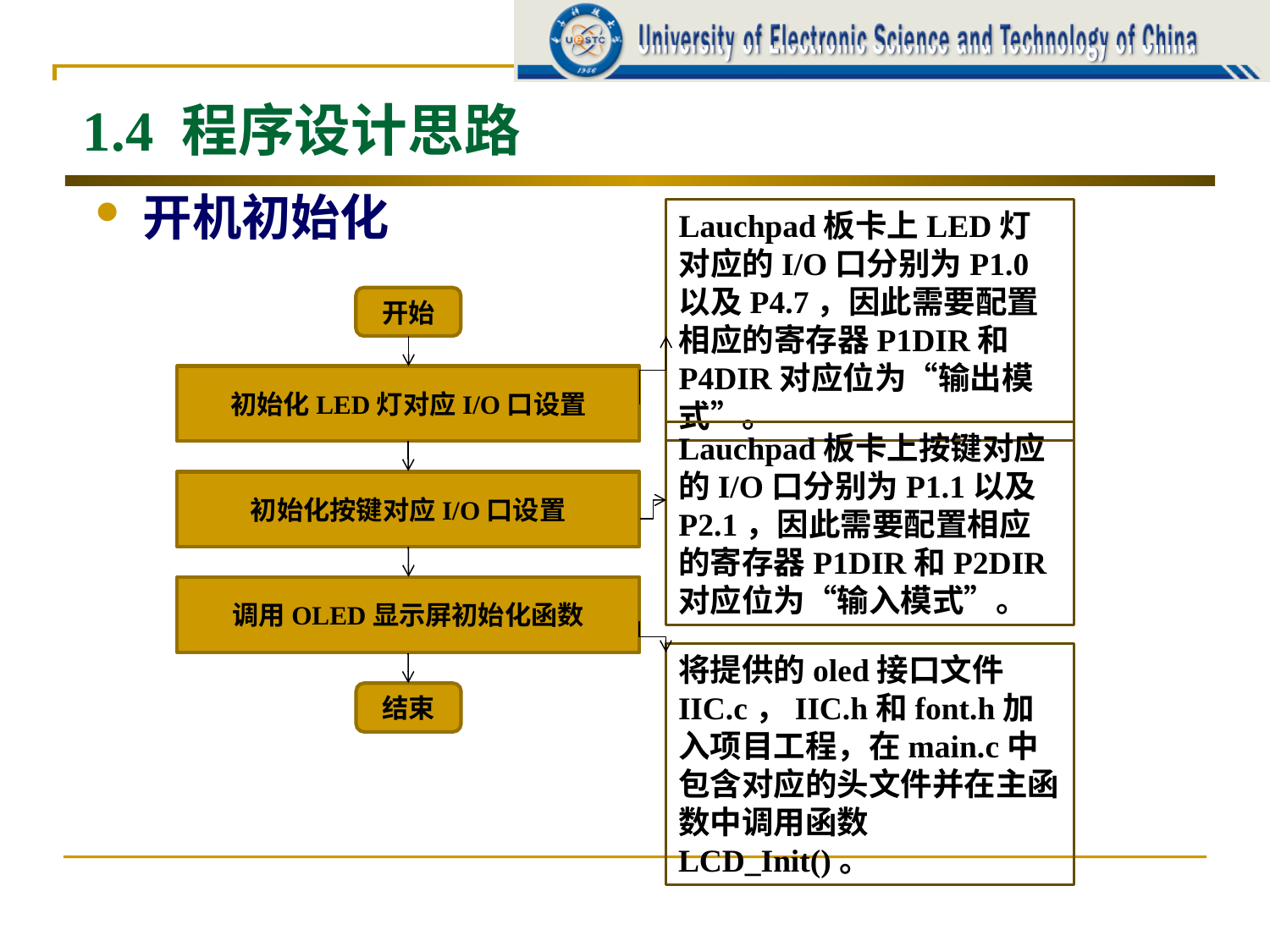

# 1.4 程序设计思路
开机初始化
Lauchpad板卡上LED灯对应的I/O口分别为P1.0以及P4.7，因此需要配置相应的寄存器P1DIR和P4DIR对应位为“输出模式”。
开始
初始化LED灯对应I/O口设置
Lauchpad板卡上按键对应的I/O口分别为P1.1以及P2.1，因此需要配置相应的寄存器P1DIR和P2DIR对应位为“输入模式”。
初始化按键对应I/O口设置
调用OLED显示屏初始化函数
将提供的oled接口文件IIC.c，IIC.h和font.h加入项目工程，在main.c中包含对应的头文件并在主函数中调用函数LCD_Init()。
结束